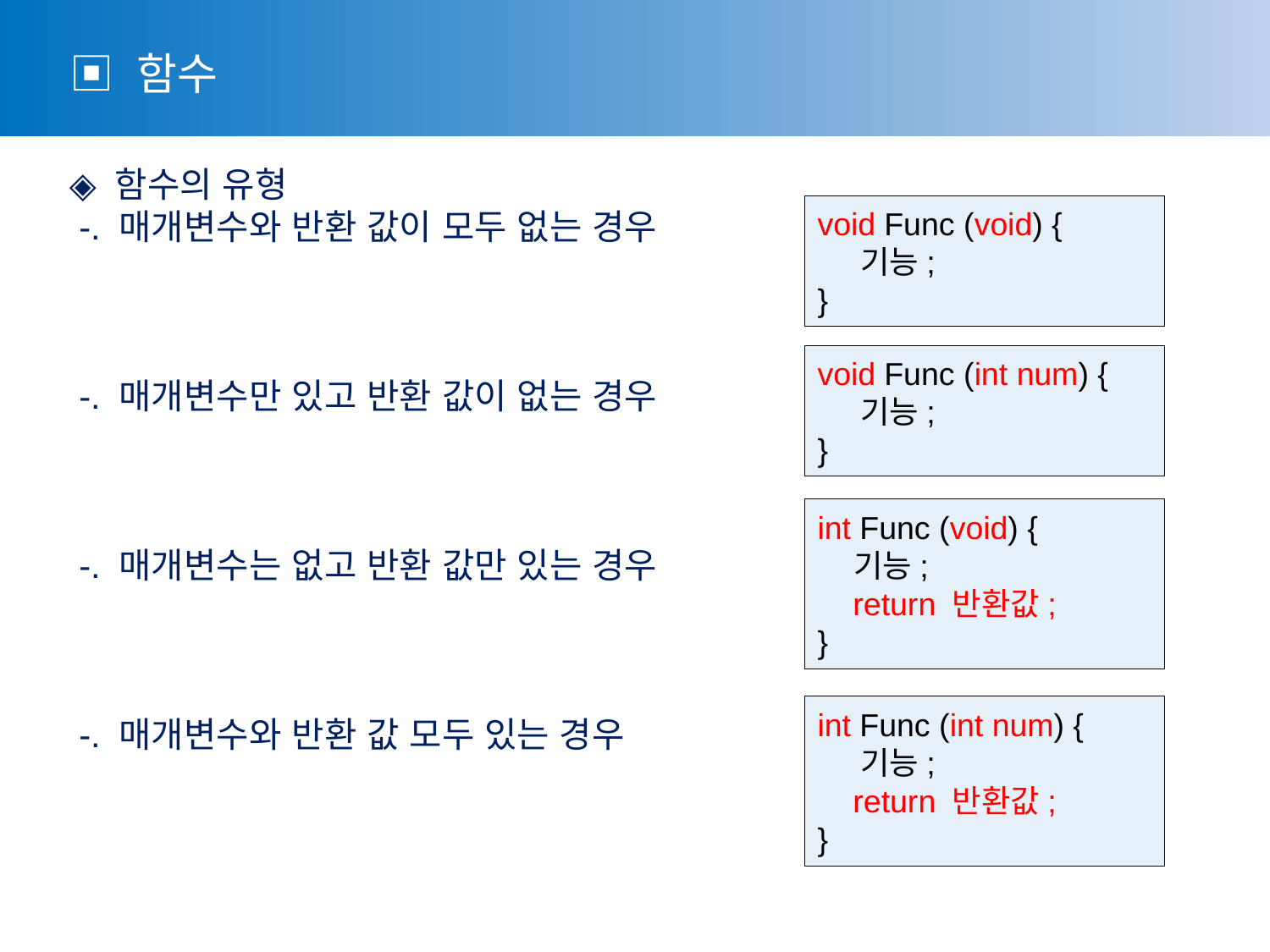

▣ 함수
◈ 함수의 유형
 -. 매개변수와 반환 값이 모두 없는 경우

 -. 매개변수만 있고 반환 값이 없는 경우

 -. 매개변수는 없고 반환 값만 있는 경우

 -. 매개변수와 반환 값 모두 있는 경우
void Func (void) {
    기능;
}
void Func (int num) {
    기능;
}
int Func (void) {
    기능;
    return 반환값;
}
int Func (int num) {
    기능;
    return 반환값;
}